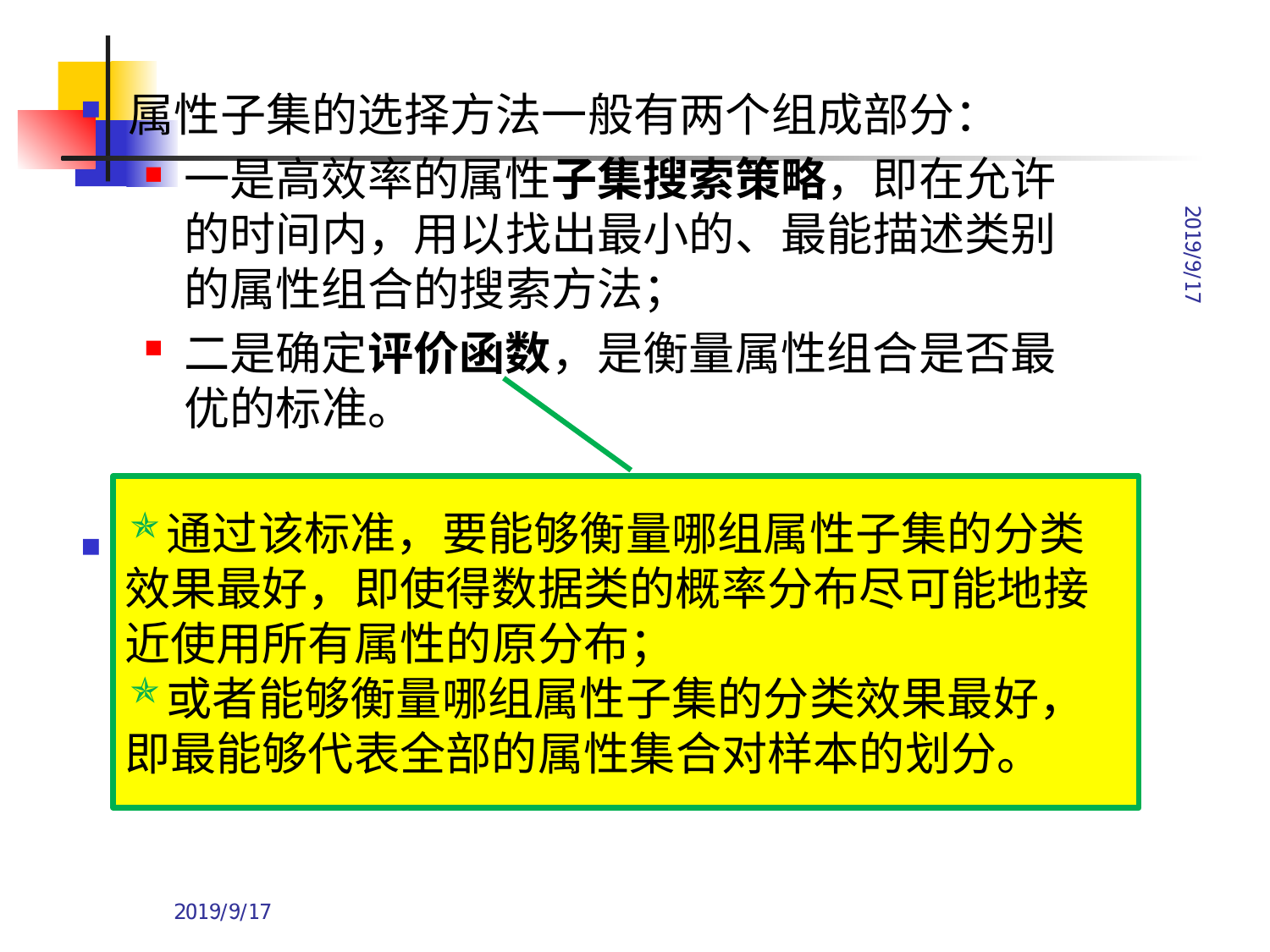

属性子集的选择方法一般有两个组成部分：
一是高效率的属性子集搜索策略，即在允许的时间内，用以找出最小的、最能描述类别的属性组合的搜索方法；
二是确定评价函数，是衡量属性组合是否最优的标准。

属性子集的选择一般分两步进行：
首先，产生属性子集；
然后，对子集进行评价，如果满足停止条件则停止，否则重复前述两步直到条件满足为止。

2019/9/17
通过该标准，要能够衡量哪组属性子集的分类效果最好，即使得数据类的概率分布尽可能地接近使用所有属性的原分布；
或者能够衡量哪组属性子集的分类效果最好，即最能够代表全部的属性集合对样本的划分。
2019/9/17
58